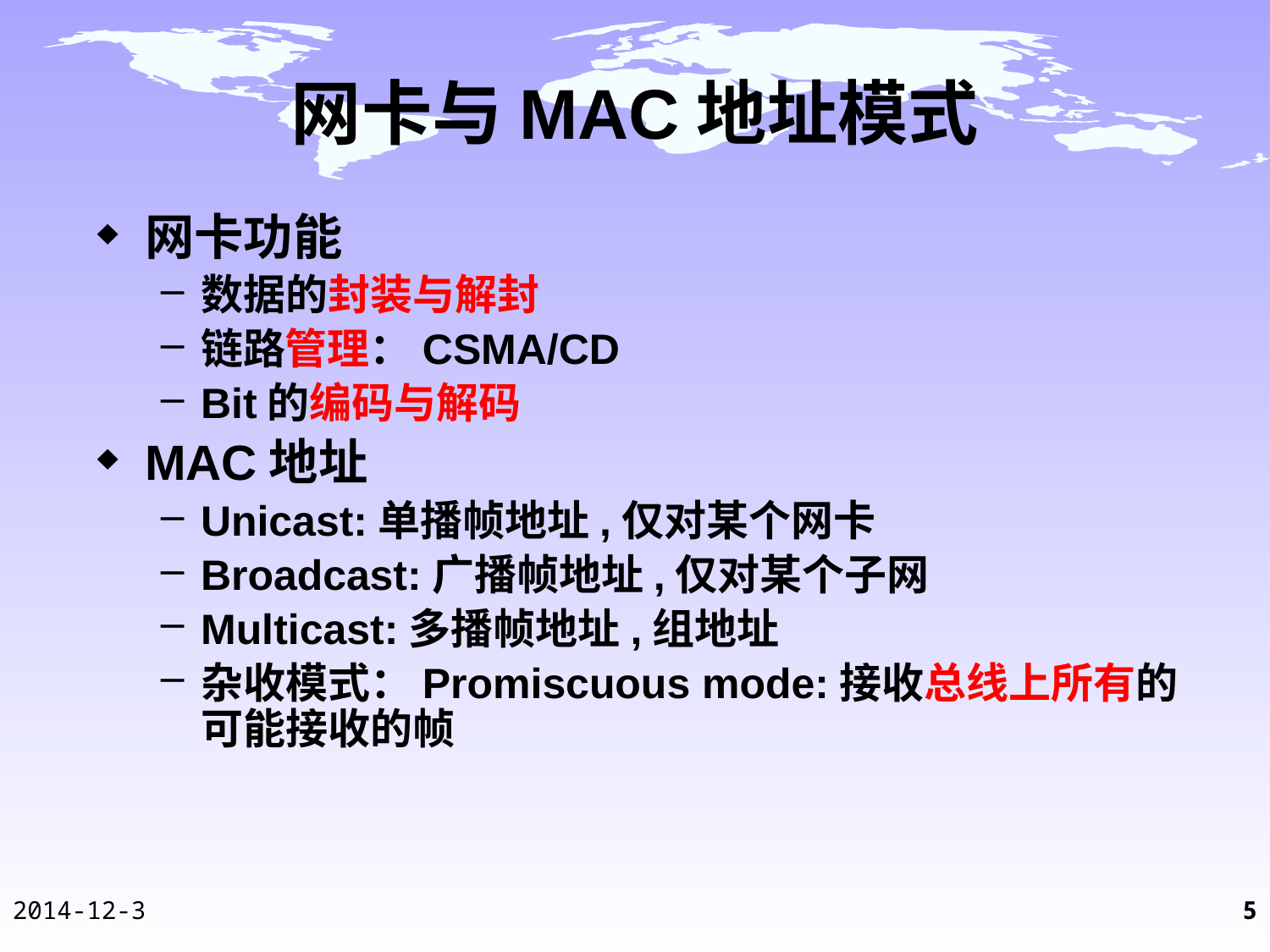

# 网卡与MAC地址模式
网卡功能
数据的封装与解封
链路管理：CSMA/CD
Bit的编码与解码
MAC地址
Unicast:单播帧地址,仅对某个网卡
Broadcast:广播帧地址,仅对某个子网
Multicast:多播帧地址,组地址
杂收模式：Promiscuous mode:接收总线上所有的可能接收的帧
2014-12-3
5